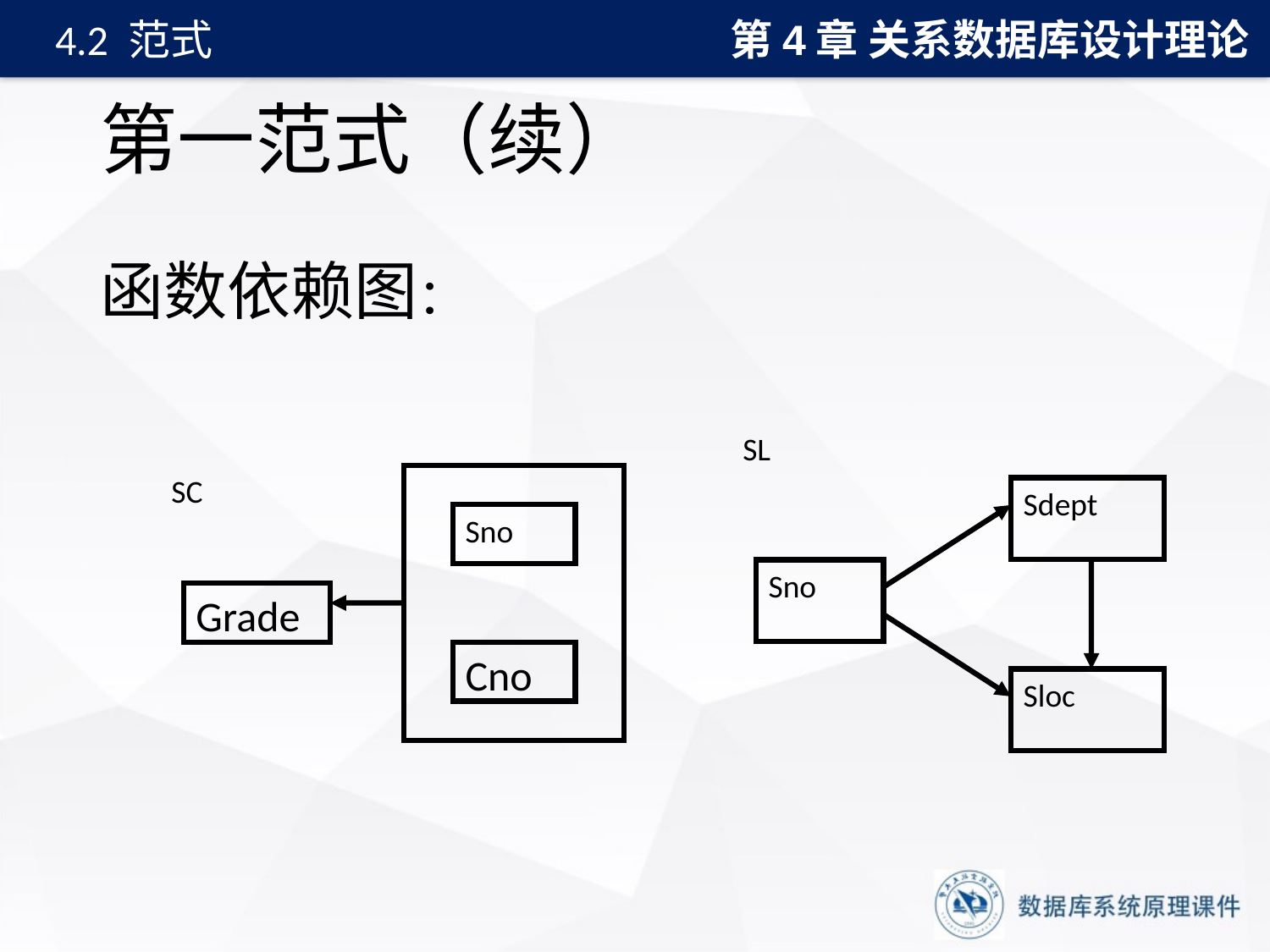

第4章 关系数据库设计理论
4.2 范式
# 第一范式（续）
函数依赖图：
SL
Sdept

Sno

Sloc
SC

Sno
Grade

Cno